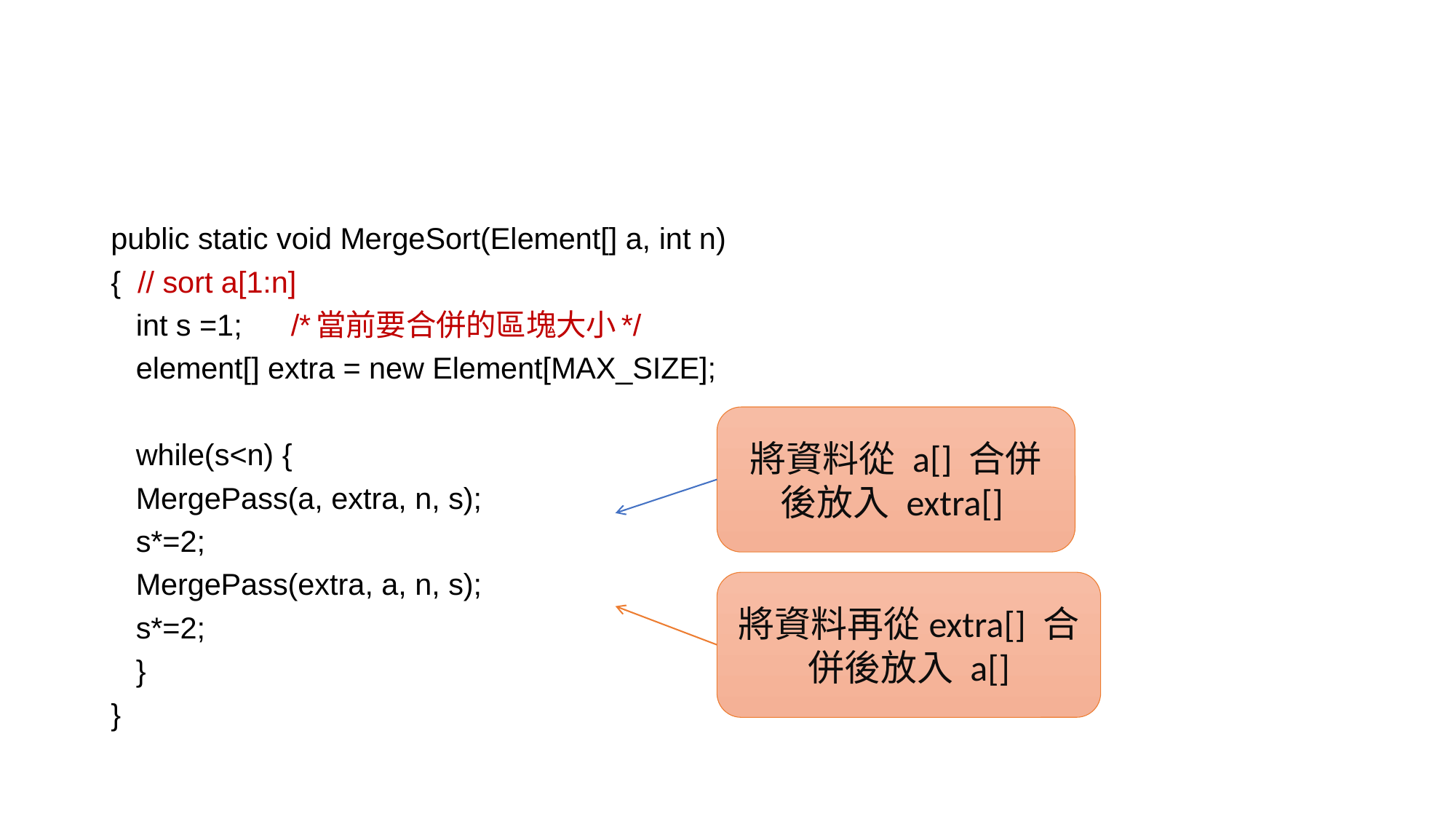

#
public static void MergeSort(Element[] a, int n)
{  // sort a[1:n]
	int s =1; 	/*當前要合併的區塊大小*/
	element[] extra = new Element[MAX_SIZE];

	while(s<n) {
		MergePass(a, extra, n, s);
		s*=2;
		MergePass(extra, a, n, s);
		s*=2;
	}
}
將資料從 a[] 合併後放入 extra[]
將資料再從extra[] 合併後放入 a[]